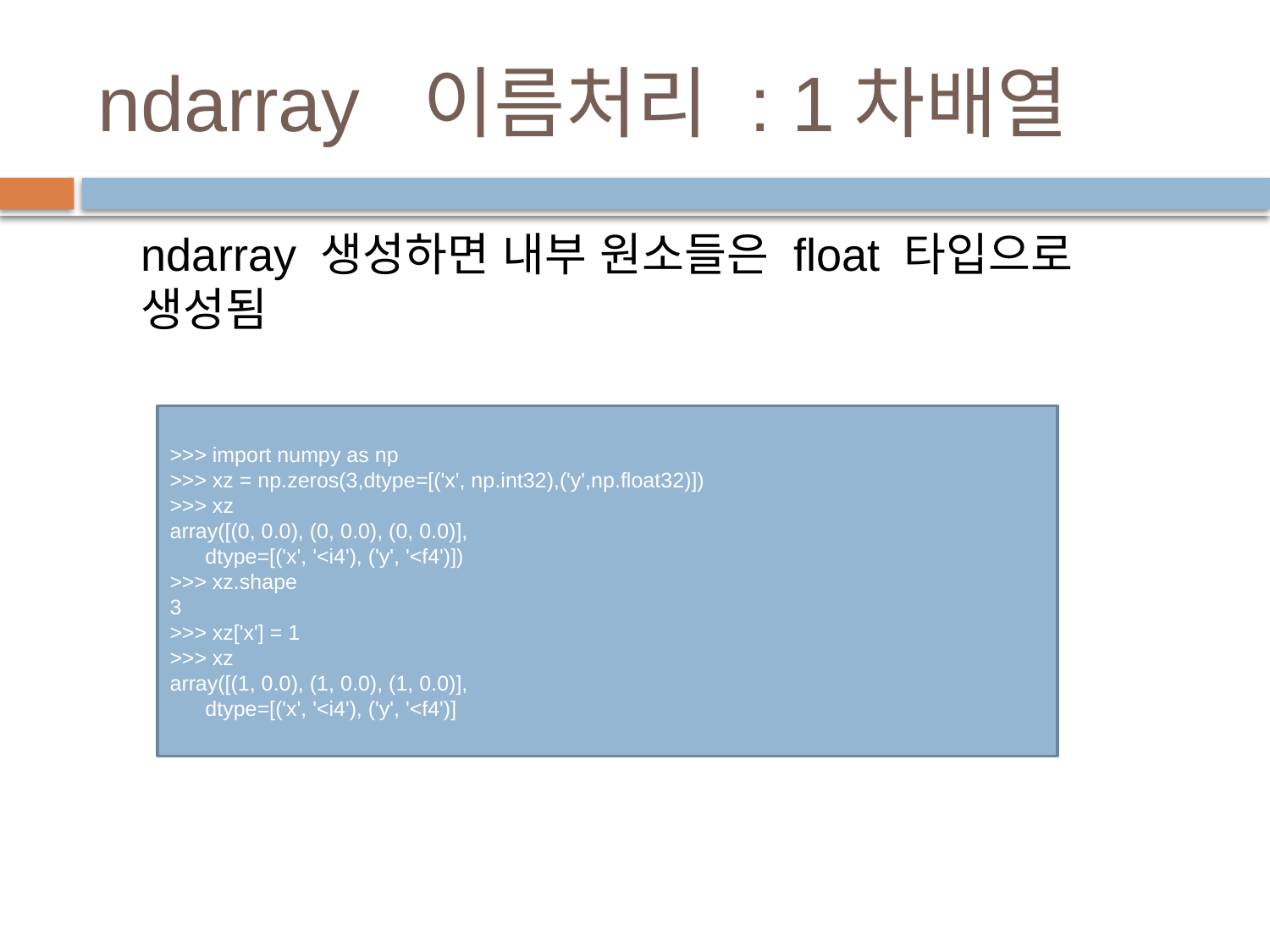

# ndarray  이름처리 : 1차배열
ndarray 생성하면 내부 원소들은 float 타입으로 생성됨
>>> import numpy as np
>>> xz = np.zeros(3,dtype=[('x', np.int32),('y',np.float32)])
>>> xz
array([(0, 0.0), (0, 0.0), (0, 0.0)],
      dtype=[('x', '<i4'), ('y', '<f4')])
>>> xz.shape
3
>>> xz['x'] = 1
>>> xz
array([(1, 0.0), (1, 0.0), (1, 0.0)],
      dtype=[('x', '<i4'), ('y', '<f4')]